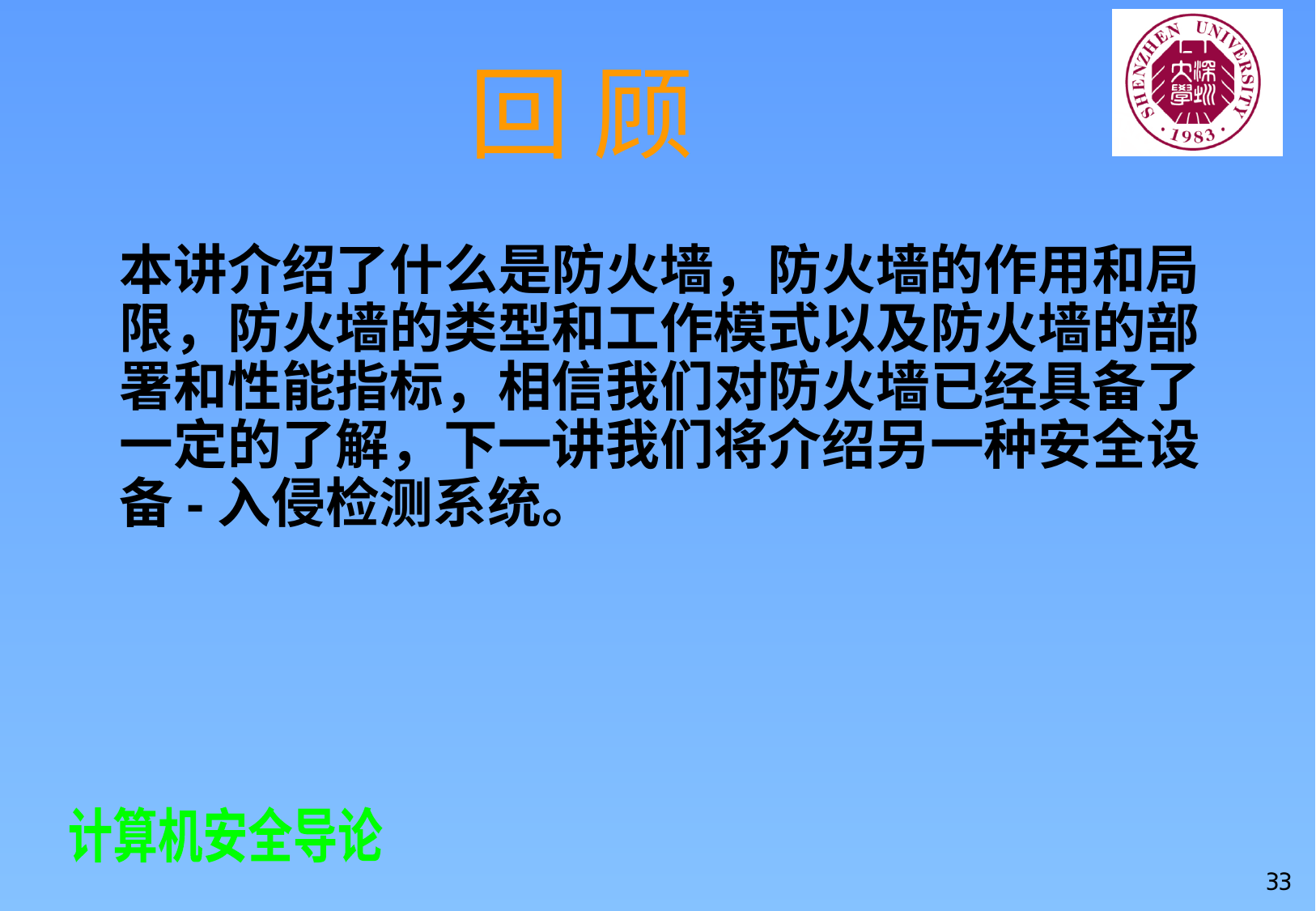

# 回 顾
本讲介绍了什么是防火墙，防火墙的作用和局限，防火墙的类型和工作模式以及防火墙的部署和性能指标，相信我们对防火墙已经具备了一定的了解，下一讲我们将介绍另一种安全设备-入侵检测系统。

33